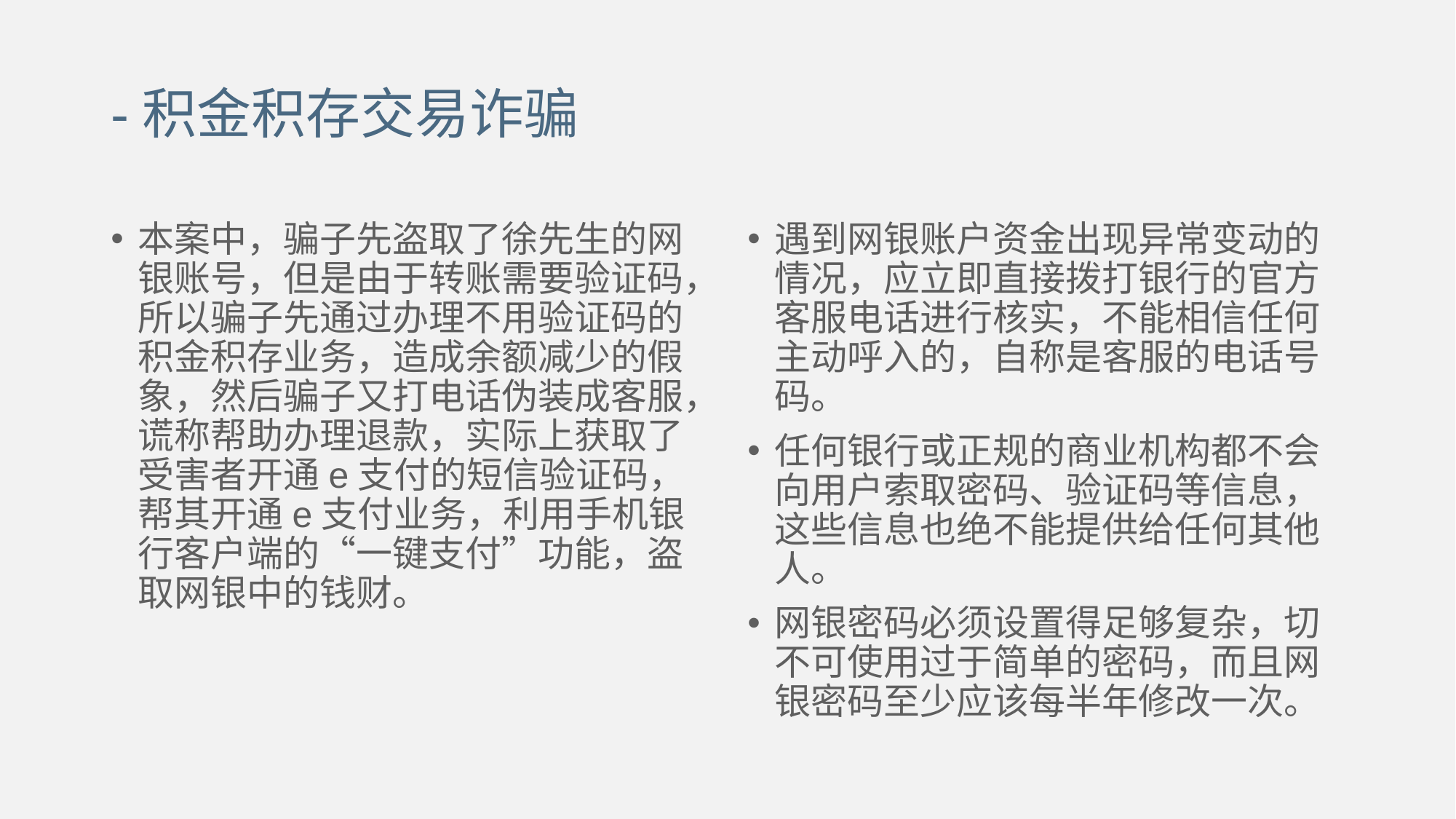

-积金积存交易诈骗
本案中，骗子先盗取了徐先生的网银账号，但是由于转账需要验证码，所以骗子先通过办理不用验证码的积金积存业务，造成余额减少的假象，然后骗子又打电话伪装成客服，谎称帮助办理退款，实际上获取了受害者开通e支付的短信验证码，帮其开通e支付业务，利用手机银行客户端的“一键支付”功能，盗取网银中的钱财。
遇到网银账户资金出现异常变动的情况，应立即直接拨打银行的官方客服电话进行核实，不能相信任何主动呼入的，自称是客服的电话号码。
任何银行或正规的商业机构都不会向用户索取密码、验证码等信息，这些信息也绝不能提供给任何其他人。
网银密码必须设置得足够复杂，切不可使用过于简单的密码，而且网银密码至少应该每半年修改一次。